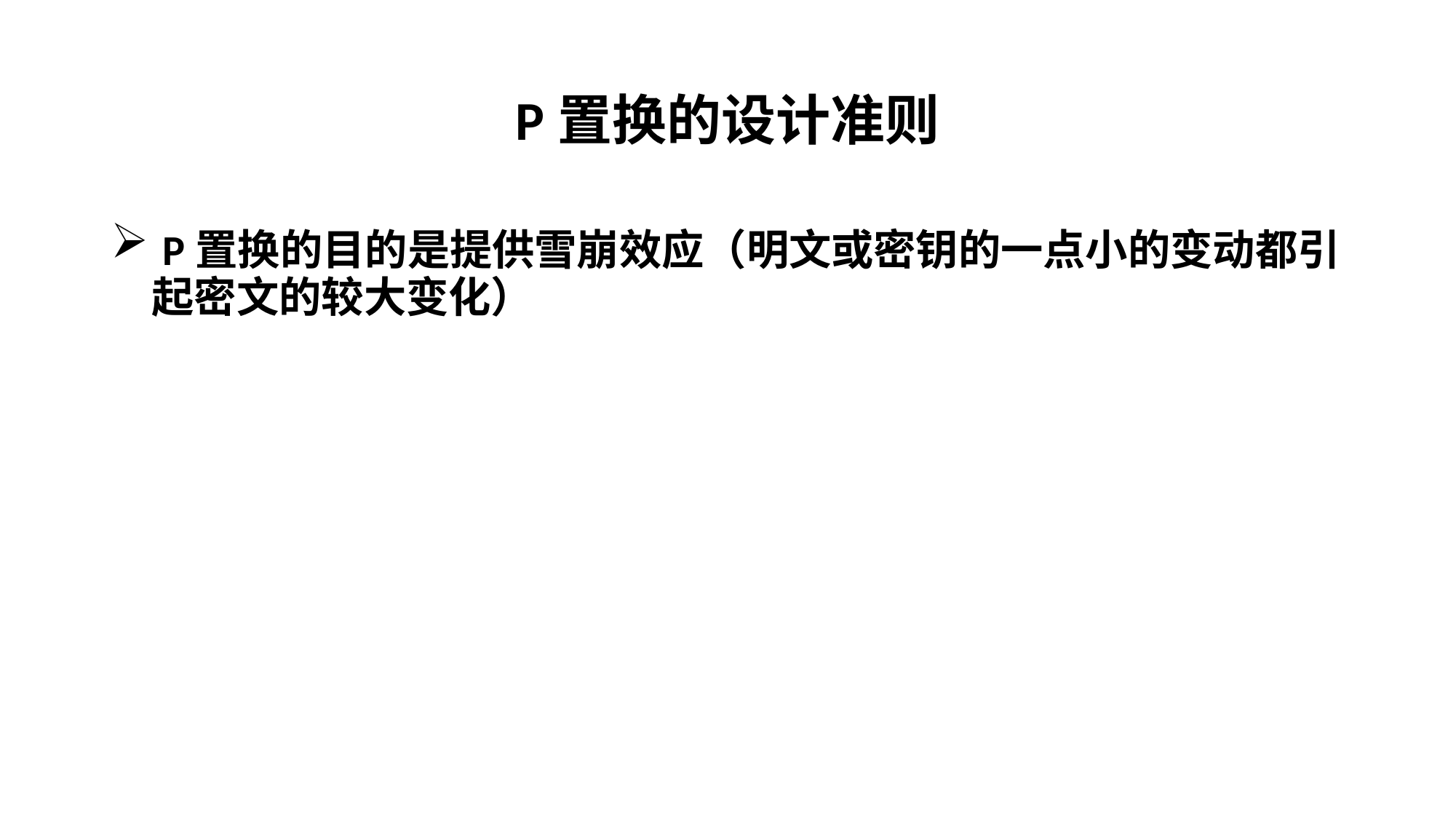

# P置换的设计准则
 P置换的目的是提供雪崩效应（明文或密钥的一点小的变动都引起密文的较大变化）

44